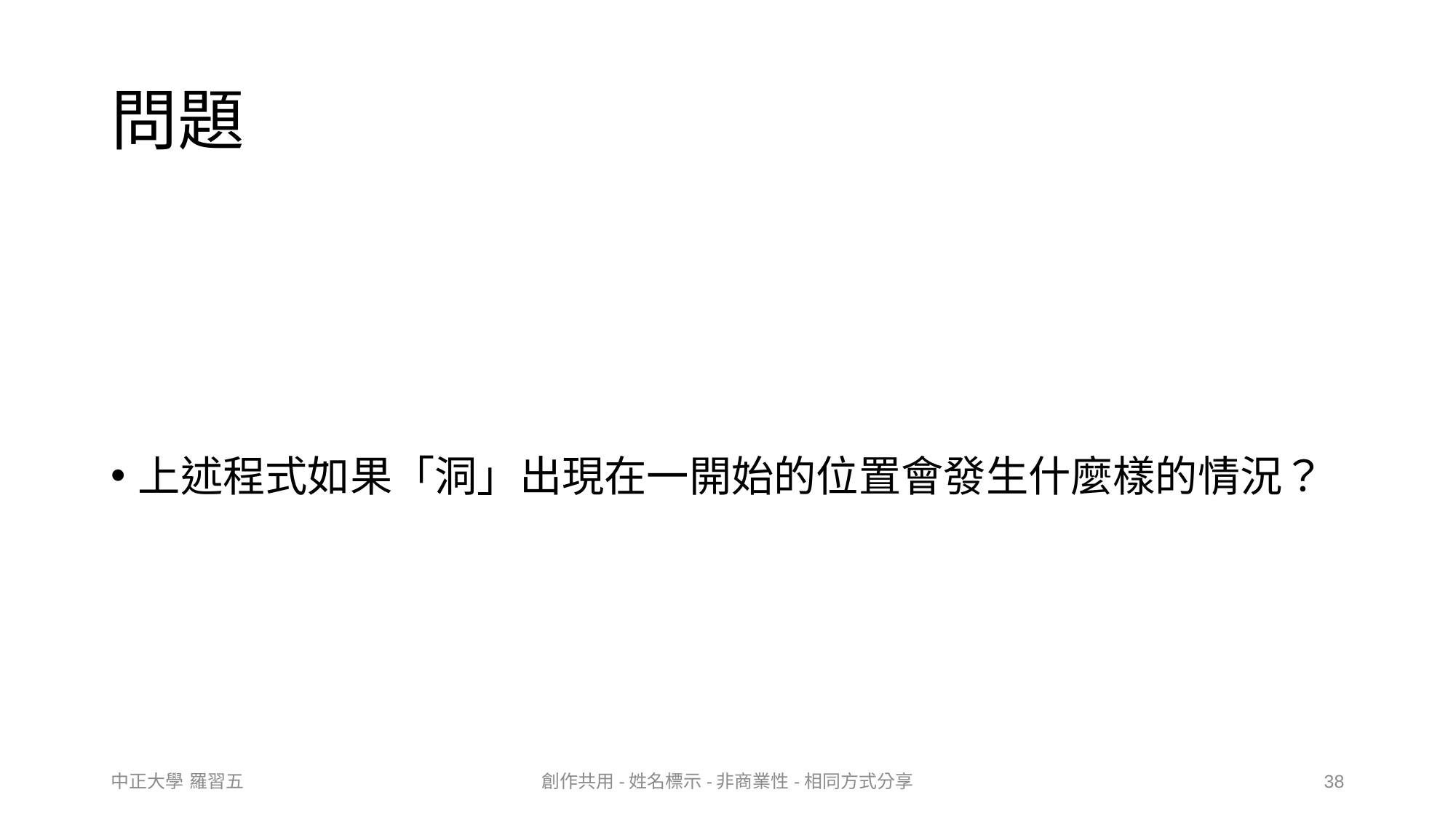

# 問題
上述程式如果「洞」出現在一開始的位置會發生什麼樣的情況？
中正大學 羅習五
創作共用-姓名標示-非商業性-相同方式分享
38